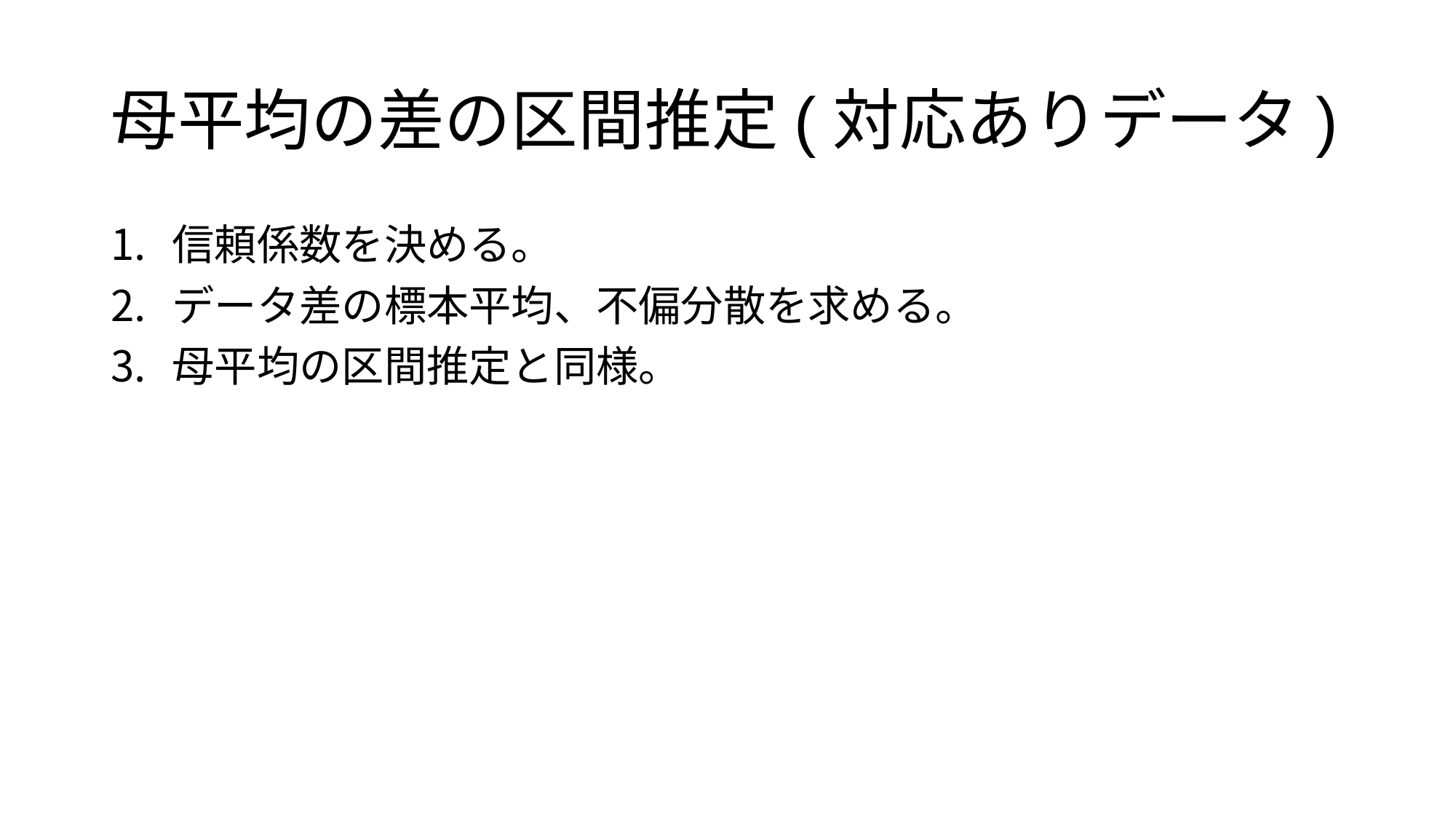

# 母平均の差の区間推定(対応ありデータ)
信頼係数を決める。
データ差の標本平均、不偏分散を求める。
母平均の区間推定と同様。